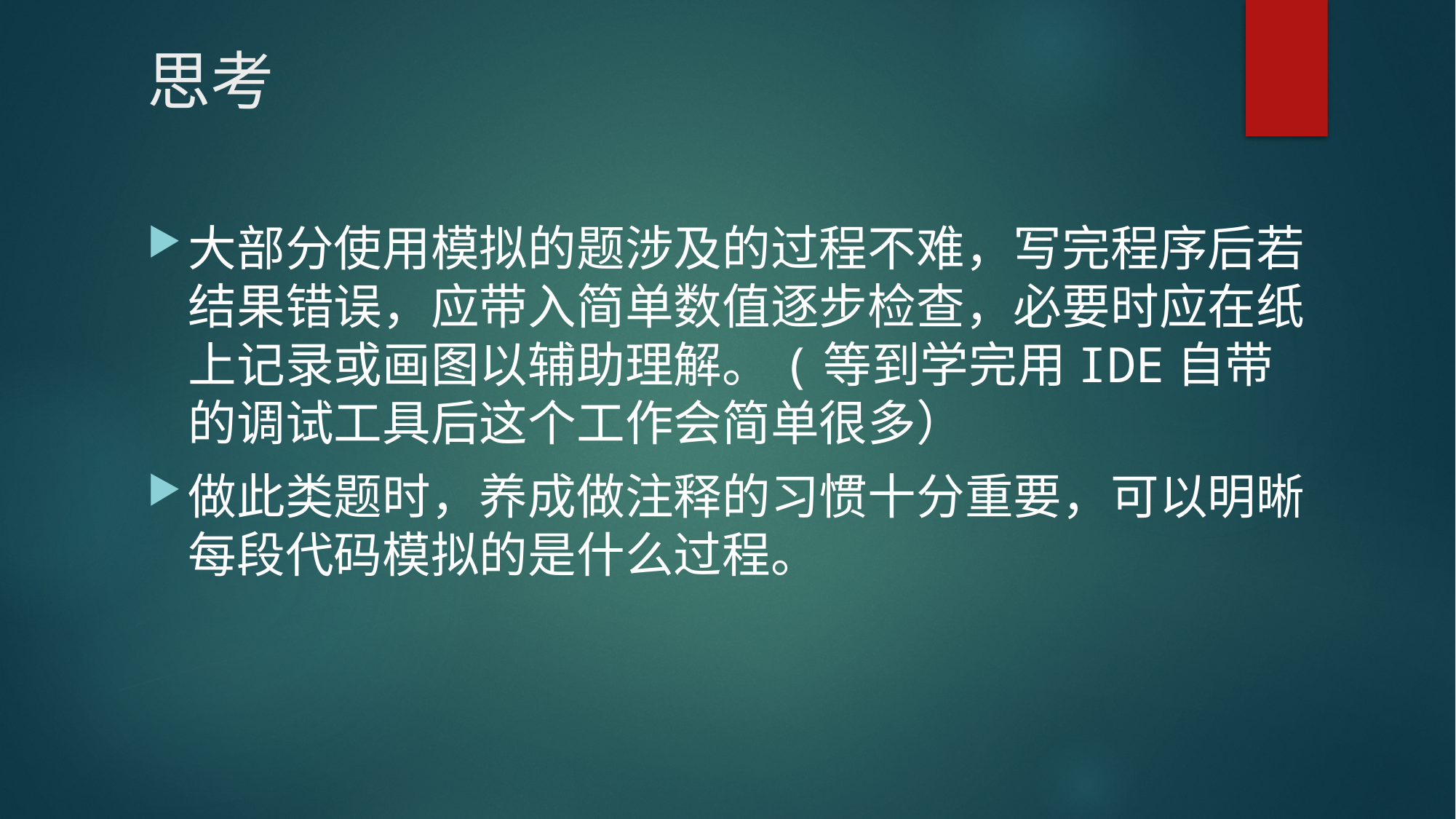

# 思考
大部分使用模拟的题涉及的过程不难，写完程序后若结果错误，应带入简单数值逐步检查，必要时应在纸上记录或画图以辅助理解。(等到学完用IDE自带的调试工具后这个工作会简单很多）
做此类题时，养成做注释的习惯十分重要，可以明晰每段代码模拟的是什么过程。